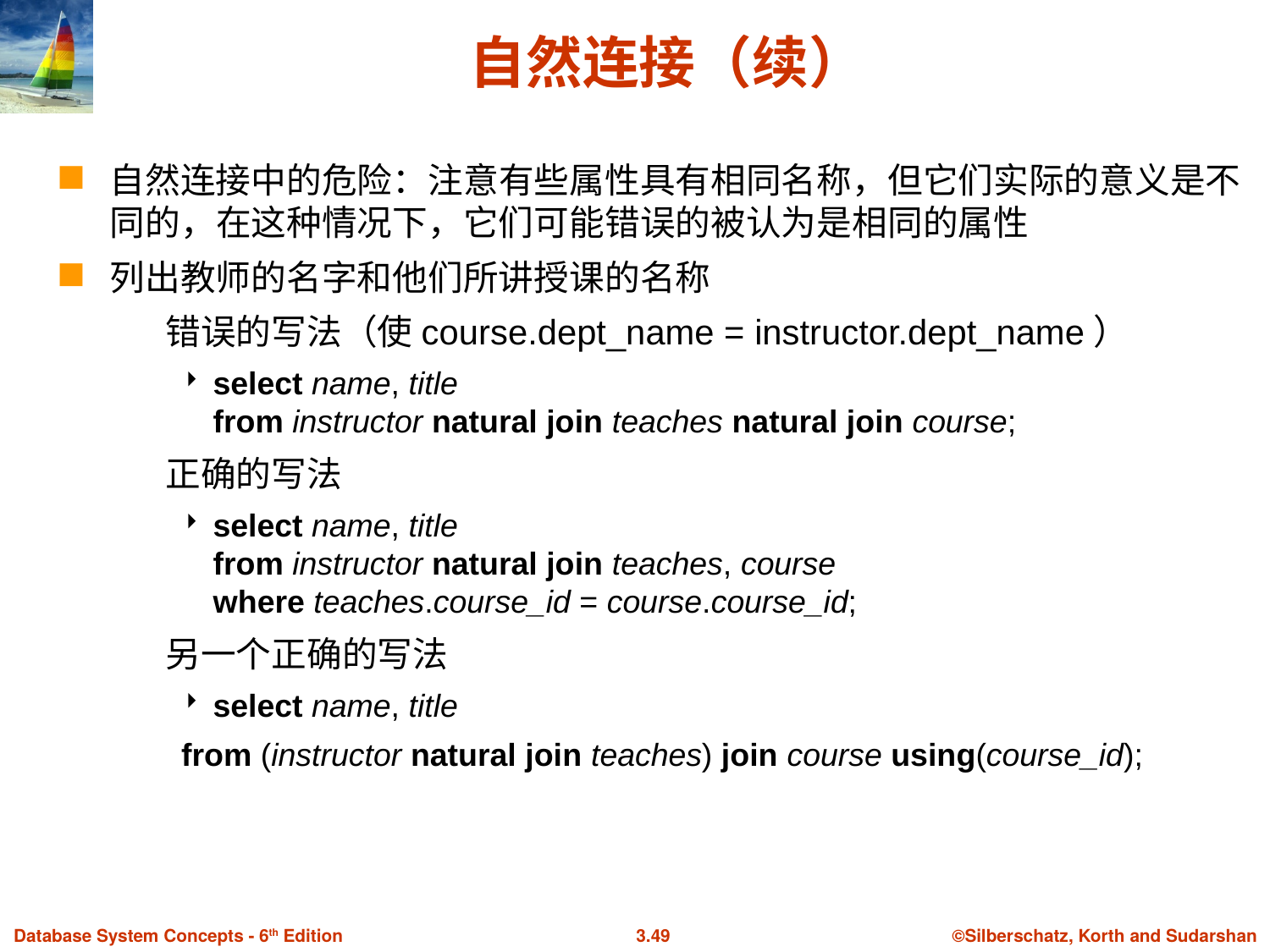

# 自然连接（续）
自然连接中的危险：注意有些属性具有相同名称，但它们实际的意义是不同的，在这种情况下，它们可能错误的被认为是相同的属性
列出教师的名字和他们所讲授课的名称
错误的写法（使course.dept_name = instructor.dept_name）
select name, title
from instructor natural join teaches natural join course;
正确的写法
select name, title
from instructor natural join teaches, course
where teaches.course_id = course.course_id;
另一个正确的写法
select name, title
from (instructor natural join teaches) join course using(course_id);